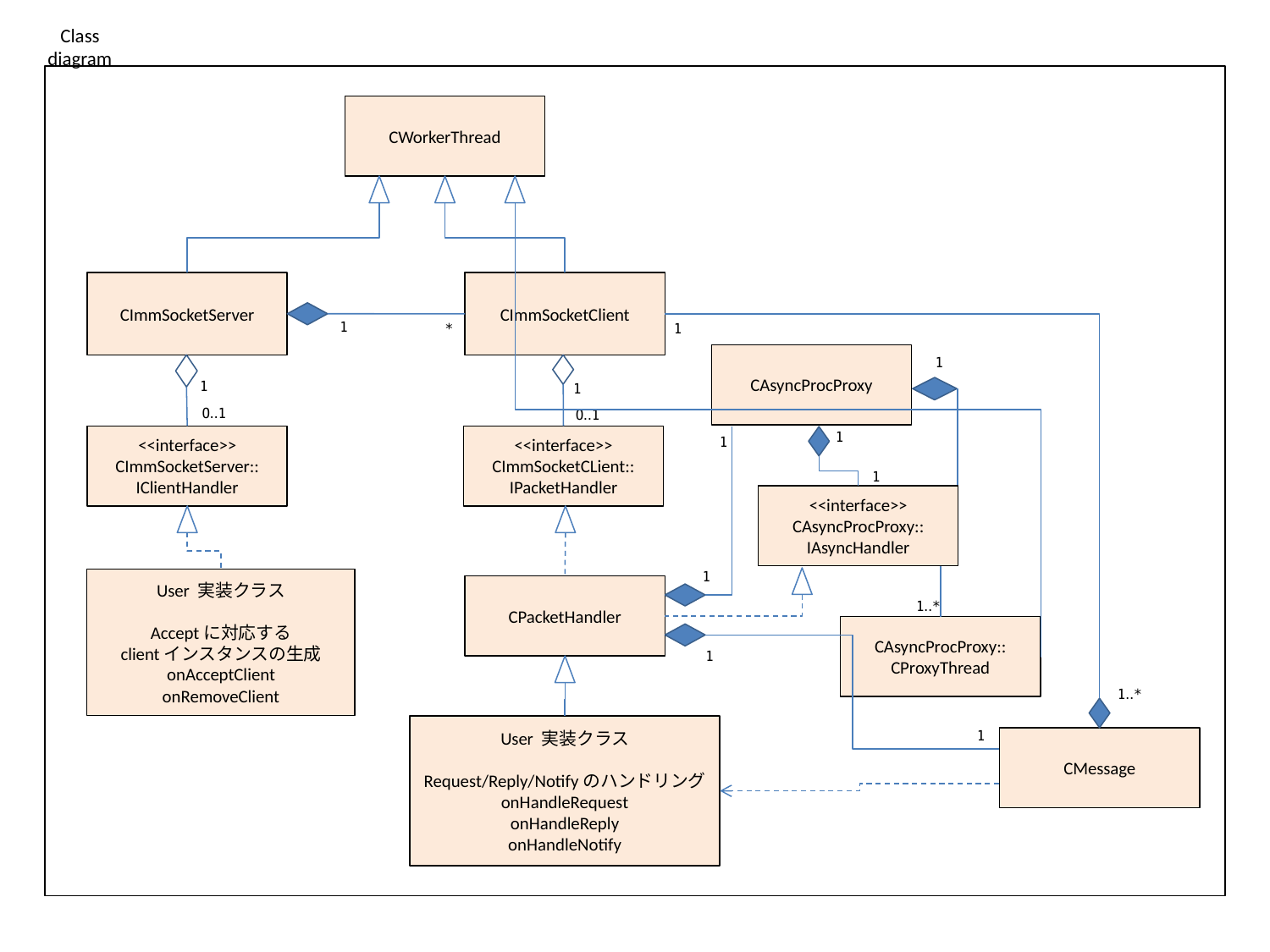

Class
diagram

CWorkerThread

CImmSocketServer
CImmSocketClient

1
1
*
CAsyncProcProxy
1

1
1

0..1
0..1
<<interface>>
CImmSocketServer::
IClientHandler
<<interface>>
CImmSocketCLient::
IPacketHandler
1

1
1
<<interface>>
CAsyncProcProxy::
IAsyncHandler

1

User 実装クラス

Acceptに対応する
clientインスタンスの生成
onAcceptClient
onRemoveClient
CPacketHandler

1..*
CAsyncProcProxy::
CProxyThread

1

1..*

User 実装クラス

Request/Reply/Notifyのハンドリング
onHandleRequest
onHandleReply
onHandleNotify
1
CMessage